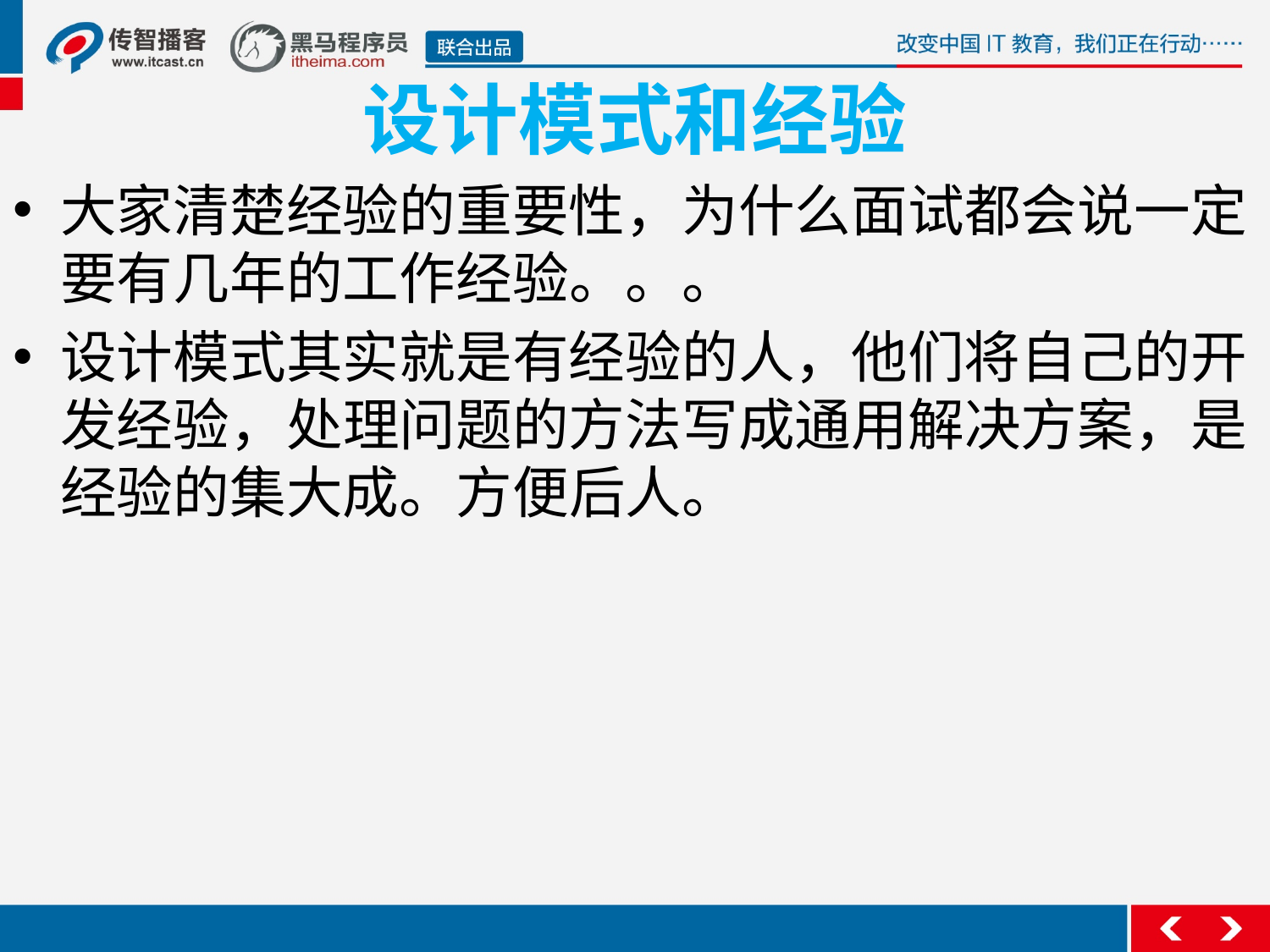

# 设计模式和经验
大家清楚经验的重要性，为什么面试都会说一定要有几年的工作经验。。。
设计模式其实就是有经验的人，他们将自己的开发经验，处理问题的方法写成通用解决方案，是经验的集大成。方便后人。